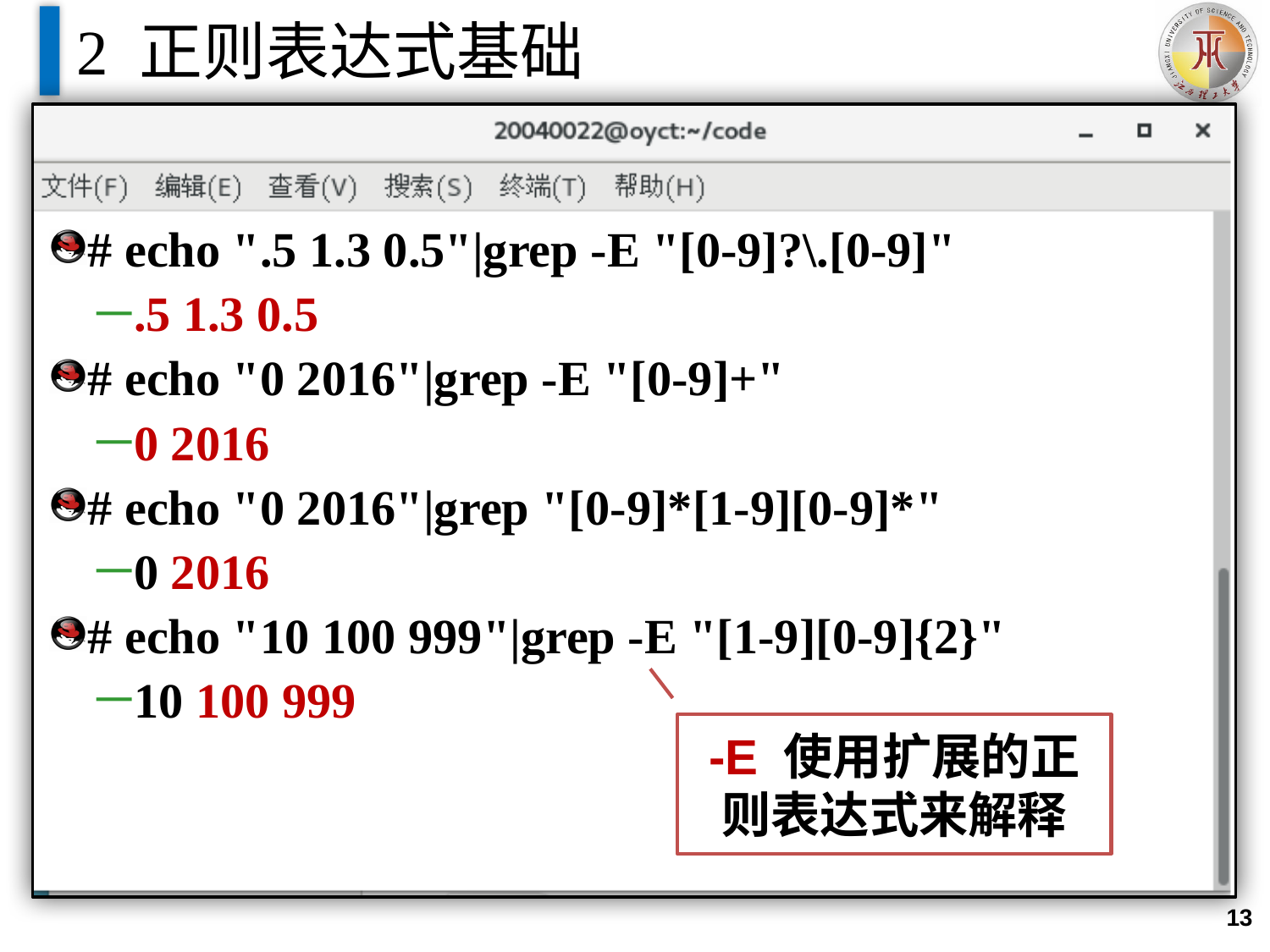

# 2 正则表达式基础
# echo ".5 1.3 0.5"|grep -E "[0-9]?\.[0-9]"
.5 1.3 0.5
# echo "0 2016"|grep -E "[0-9]+"
0 2016
# echo "0 2016"|grep "[0-9]*[1-9][0-9]*"
0 2016
# echo "10 100 999"|grep -E "[1-9][0-9]{2}"
10 100 999
-E 使用扩展的正则表达式来解释
13